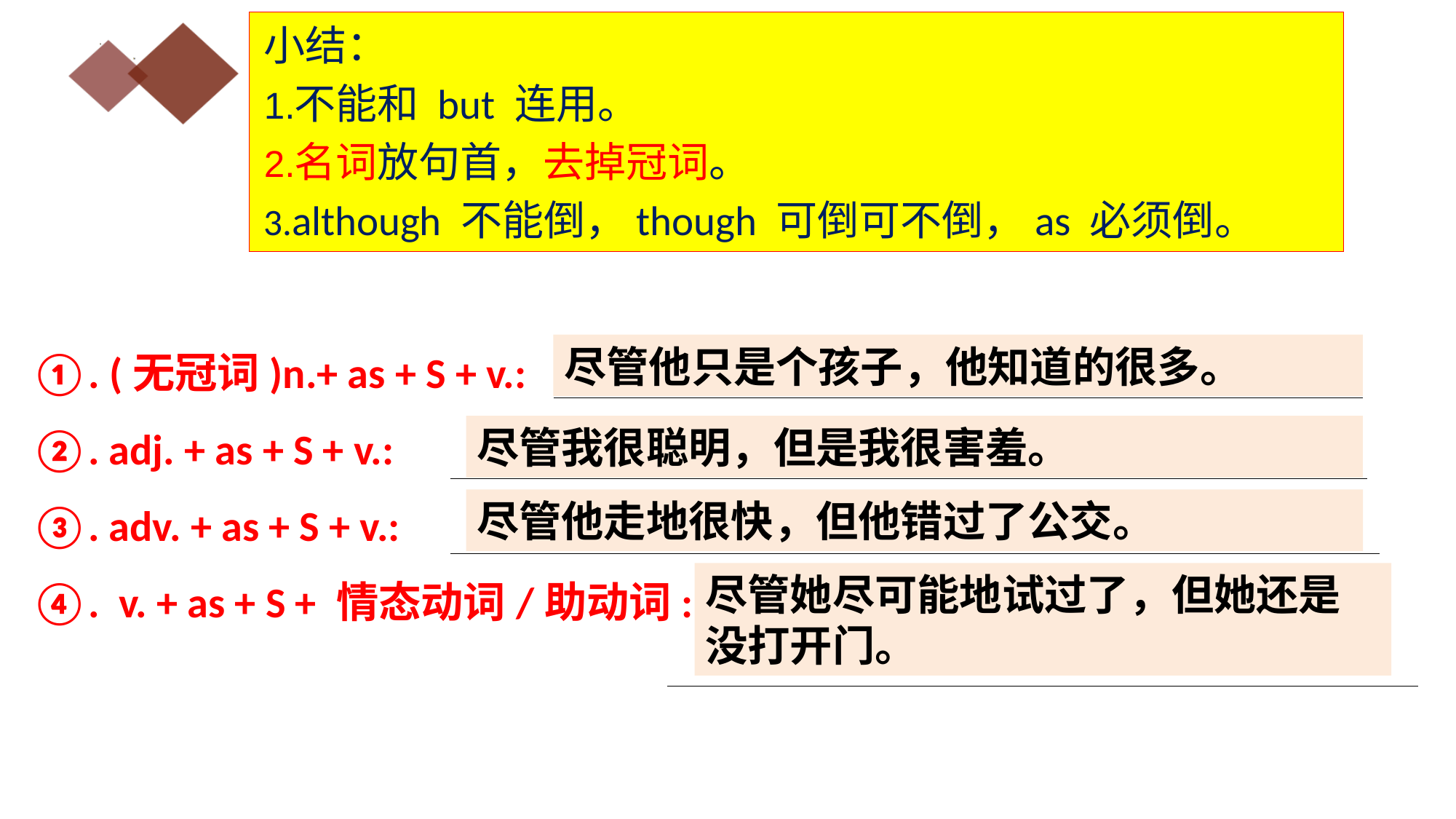

小结：
不能和 but 连用。
名词放句首，去掉冠词。
although 不能倒，though 可倒可不倒，as 必须倒。

①. (无冠词)n.+ as + S + v.:
②. adj. + as + S + v.:
③. adv. + as + S + v.:
④.  v. + as + S + 情态动词/助动词:
尽管他只是个孩子，他知道的很多。
Child as/though he is, he knows a lot.
尽管我很聪明，但是我很害羞。
Smart as/though I am, I am shy.
尽管他走地很快，但他错过了公交。
Quickly as/though he walked, he missed the bus.
尽管她尽可能地试过了，但她还是没打开门。
Try as/though she might, she didn’t open the door.